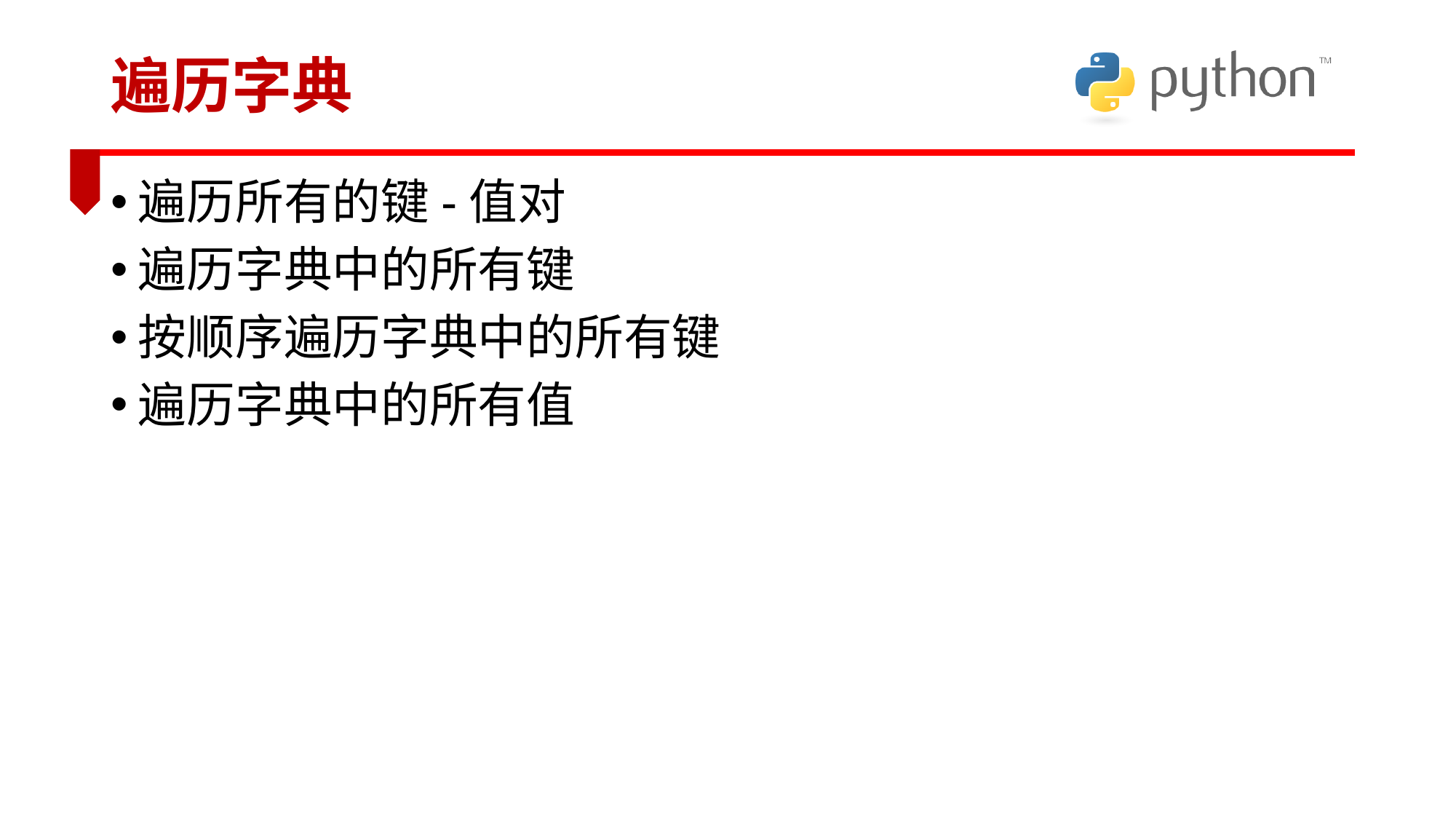

# 遍历字典
遍历所有的键-值对
遍历字典中的所有键
按顺序遍历字典中的所有键
遍历字典中的所有值